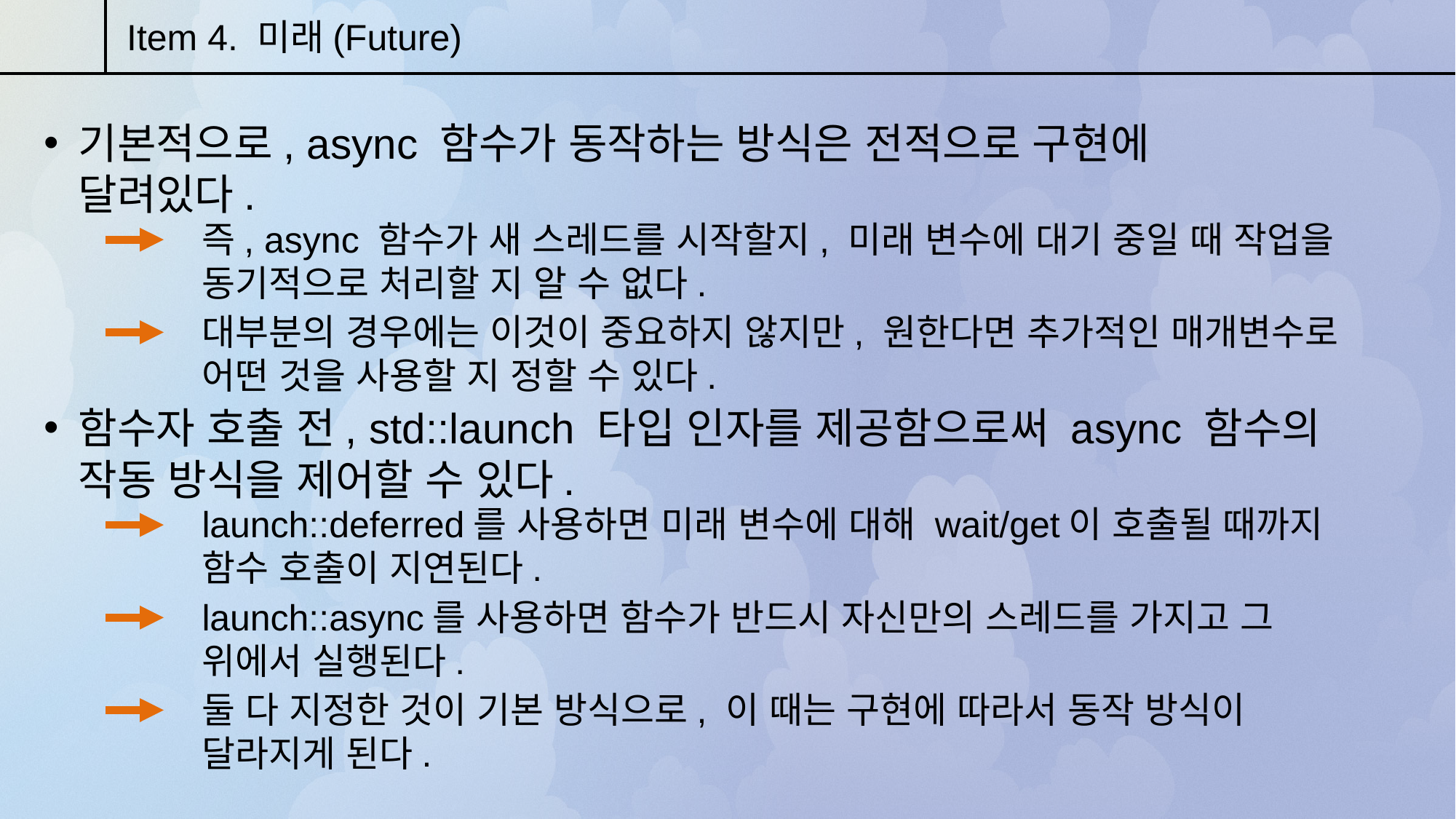

Item 4. 미래(Future)
기본적으로, async 함수가 동작하는 방식은 전적으로 구현에 달려있다.
즉, async 함수가 새 스레드를 시작할지, 미래 변수에 대기 중일 때 작업을 동기적으로 처리할 지 알 수 없다.
대부분의 경우에는 이것이 중요하지 않지만, 원한다면 추가적인 매개변수로 어떤 것을 사용할 지 정할 수 있다.
함수자 호출 전, std::launch 타입 인자를 제공함으로써 async 함수의 작동 방식을 제어할 수 있다.
launch::deferred를 사용하면 미래 변수에 대해 wait/get이 호출될 때까지 함수 호출이 지연된다.
launch::async를 사용하면 함수가 반드시 자신만의 스레드를 가지고 그 위에서 실행된다.
둘 다 지정한 것이 기본 방식으로, 이 때는 구현에 따라서 동작 방식이 달라지게 된다.